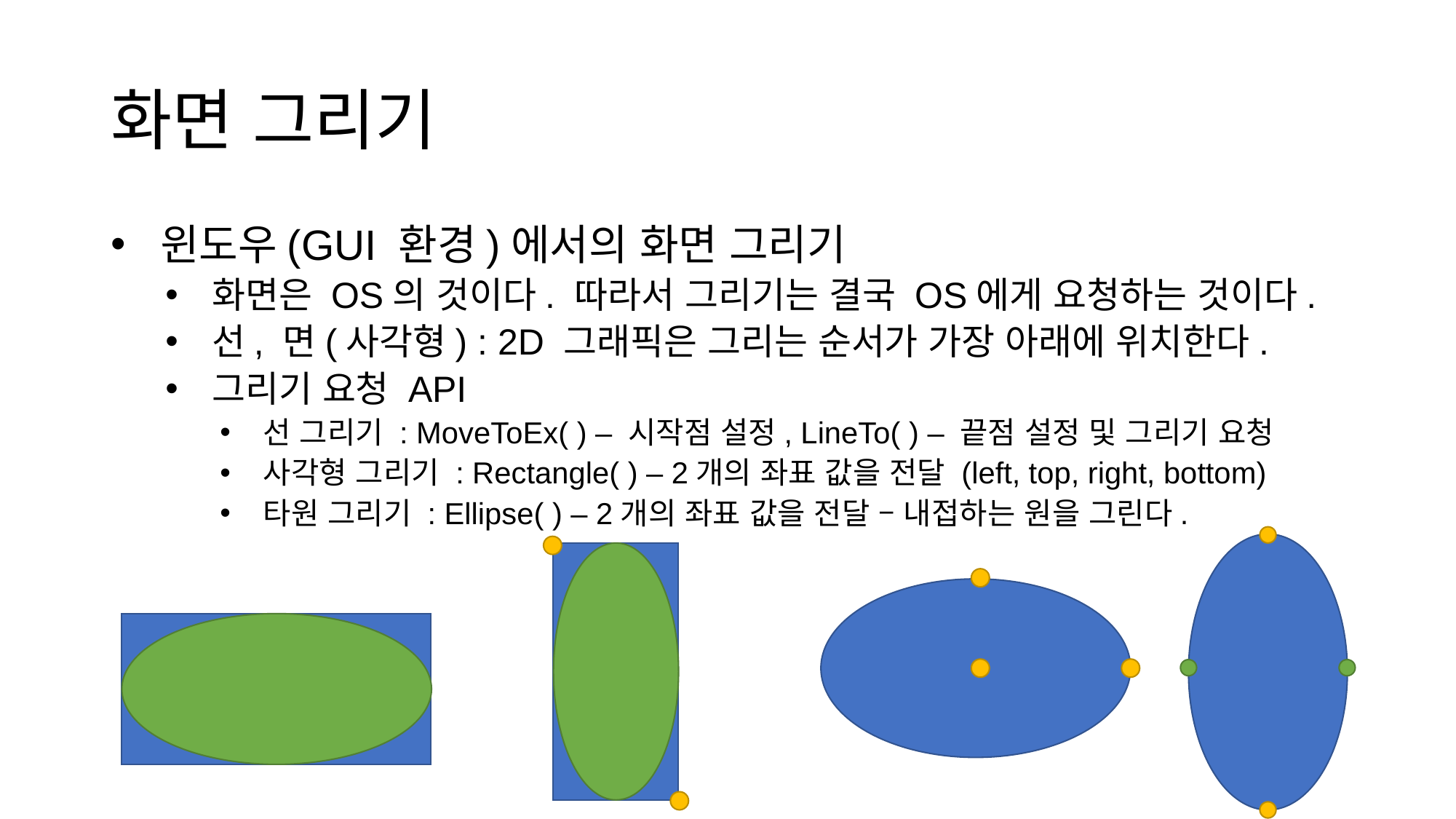

# 화면 그리기
 윈도우(GUI 환경)에서의 화면 그리기
 화면은 OS의 것이다. 따라서 그리기는 결국 OS에게 요청하는 것이다.
 선, 면(사각형) : 2D 그래픽은 그리는 순서가 가장 아래에 위치한다.
 그리기 요청 API
 선 그리기 : MoveToEx( ) – 시작점 설정, LineTo( ) – 끝점 설정 및 그리기 요청
 사각형 그리기 : Rectangle( ) – 2개의 좌표 값을 전달 (left, top, right, bottom)
 타원 그리기 : Ellipse( ) – 2개의 좌표 값을 전달 – 내접하는 원을 그린다.